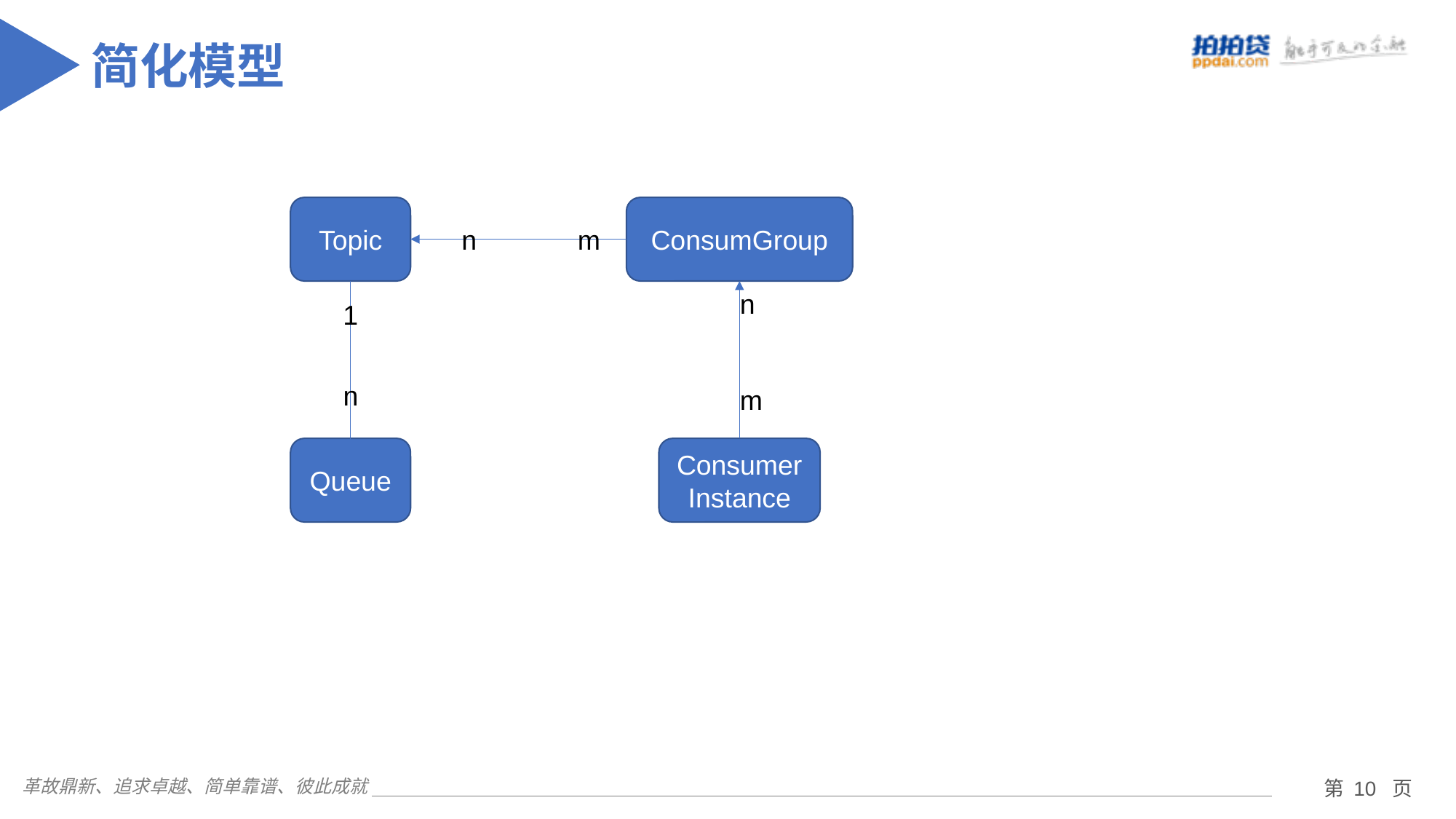

简化模型
Topic
ConsumGroup
n
m
n
1
n
m
Queue
Consumer
Instance